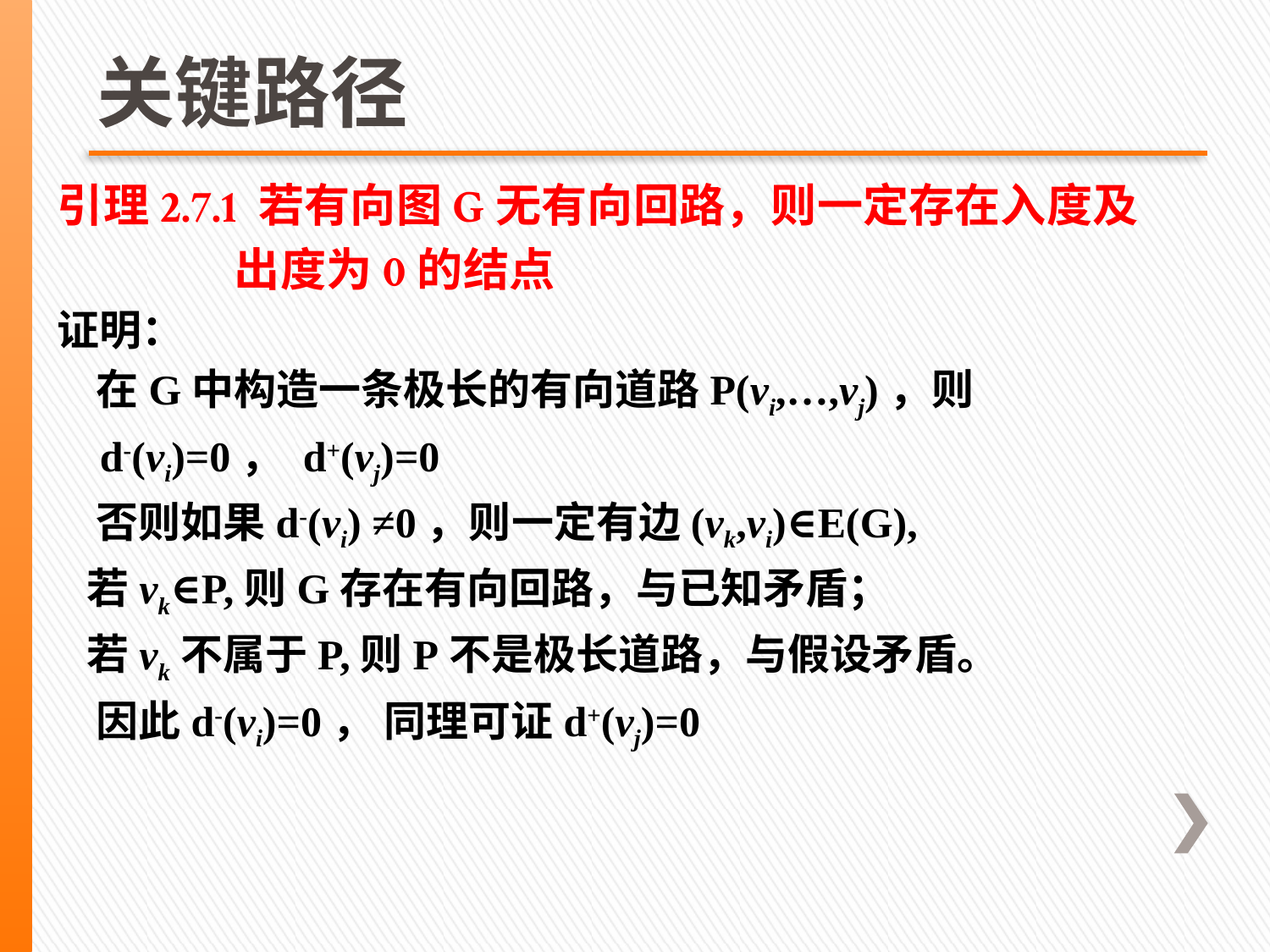

# 关键路径
引理2.7.1 若有向图G无有向回路，则一定存在入度及
                出度为0的结点
证明：
   在G中构造一条极长的有向道路P(vi,…,vj)，则
    d-(vi)=0， d+(vj)=0
   否则如果d-(vi) ≠0，则一定有边(vk,vi)∈E(G),
  若vk∈P,则G存在有向回路，与已知矛盾；
  若vk不属于P,则P不是极长道路，与假设矛盾。
   因此d-(vi)=0， 同理可证d+(vj)=0